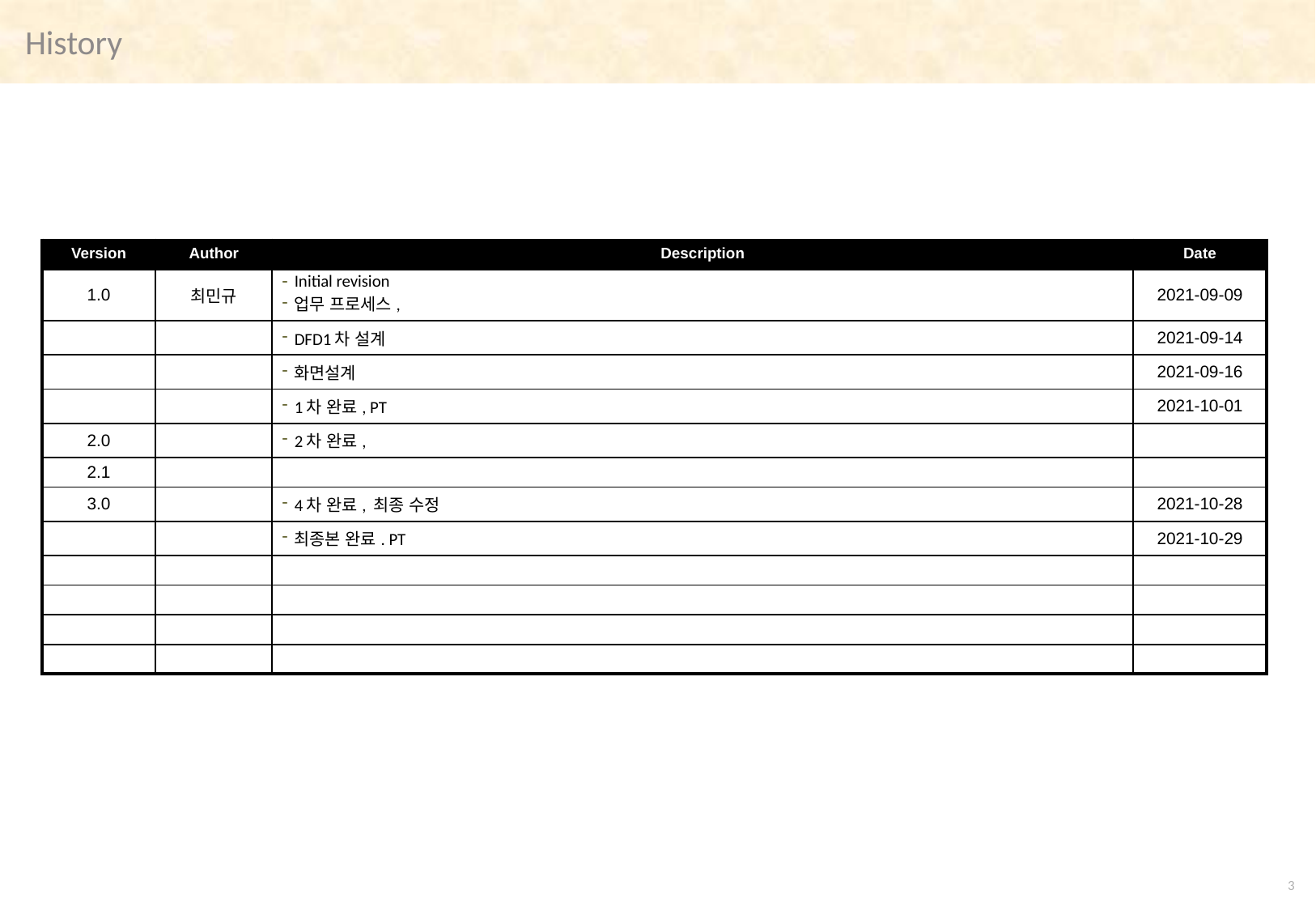

History
| Version | Author | Description | Date |
| --- | --- | --- | --- |
| 1.0 | 최민규 | Initial revision 업무 프로세스, | 2021-09-09 |
|  |  | DFD1차 설계 | 2021-09-14 |
|  |  | 화면설계 | 2021-09-16 |
|  |  | 1차 완료, PT | 2021-10-01 |
| 2.0 |  | 2차 완료, |  |
| 2.1 |  |  |  |
| 3.0 |  | 4차 완료, 최종 수정 | 2021-10-28 |
|  |  | 최종본 완료. PT | 2021-10-29 |
|  |  |  |  |
|  |  |  |  |
|  |  |  |  |
|  |  |  |  |
3